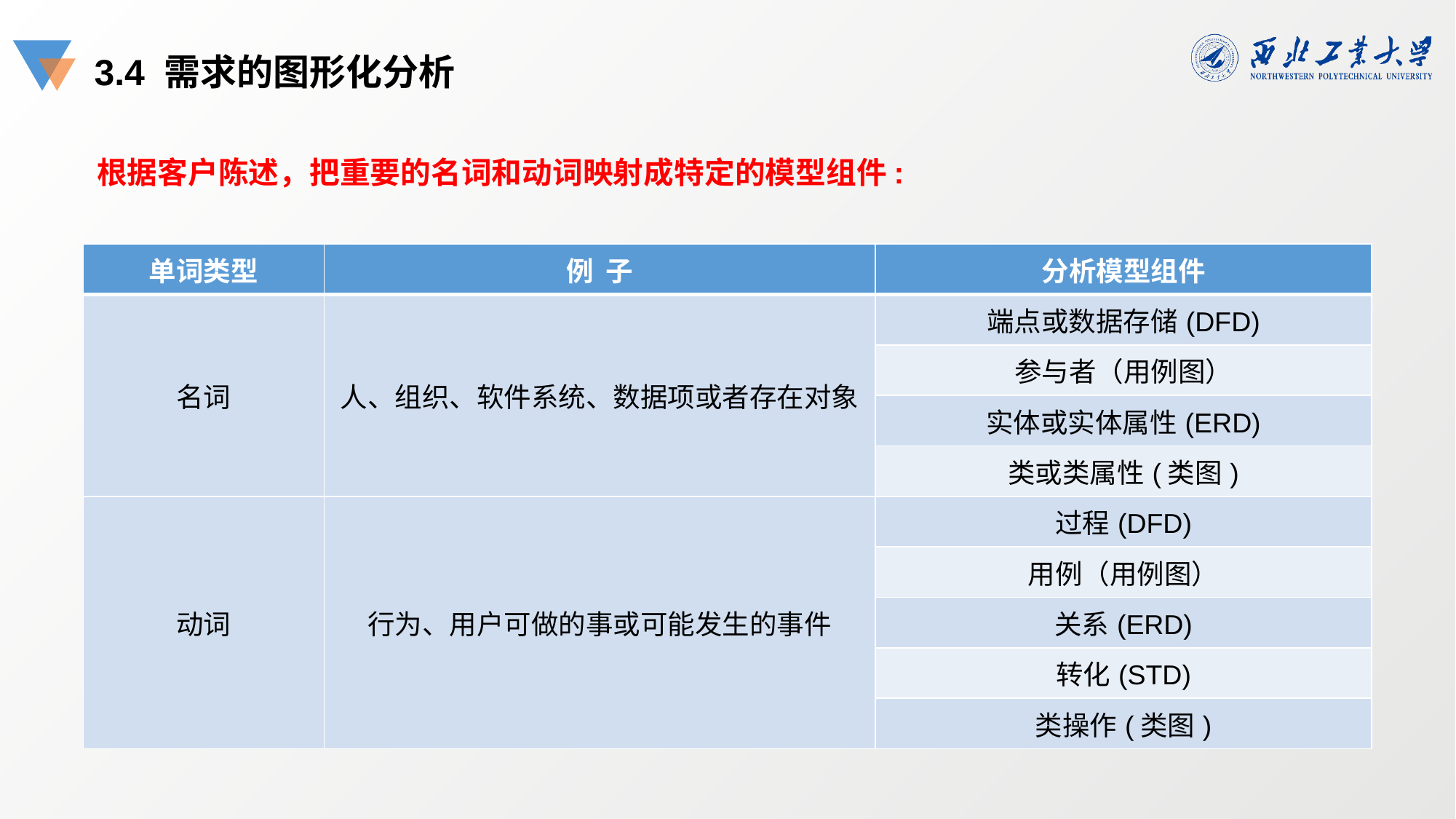

3.4 需求的图形化分析
根据客户陈述，把重要的名词和动词映射成特定的模型组件:
| 单词类型 | 例 子 | 分析模型组件 |
| --- | --- | --- |
| 名词 | 人、组织、软件系统、数据项或者存在对象 | 端点或数据存储(DFD) |
|  |  | 参与者（用例图） |
|  |  | 实体或实体属性(ERD) |
|  |  | 类或类属性(类图) |
| 动词 | 行为、用户可做的事或可能发生的事件 | 过程(DFD) |
|  |  | 用例（用例图） |
|  |  | 关系(ERD) |
|  |  | 转化(STD) |
|  |  | 类操作(类图) |

9